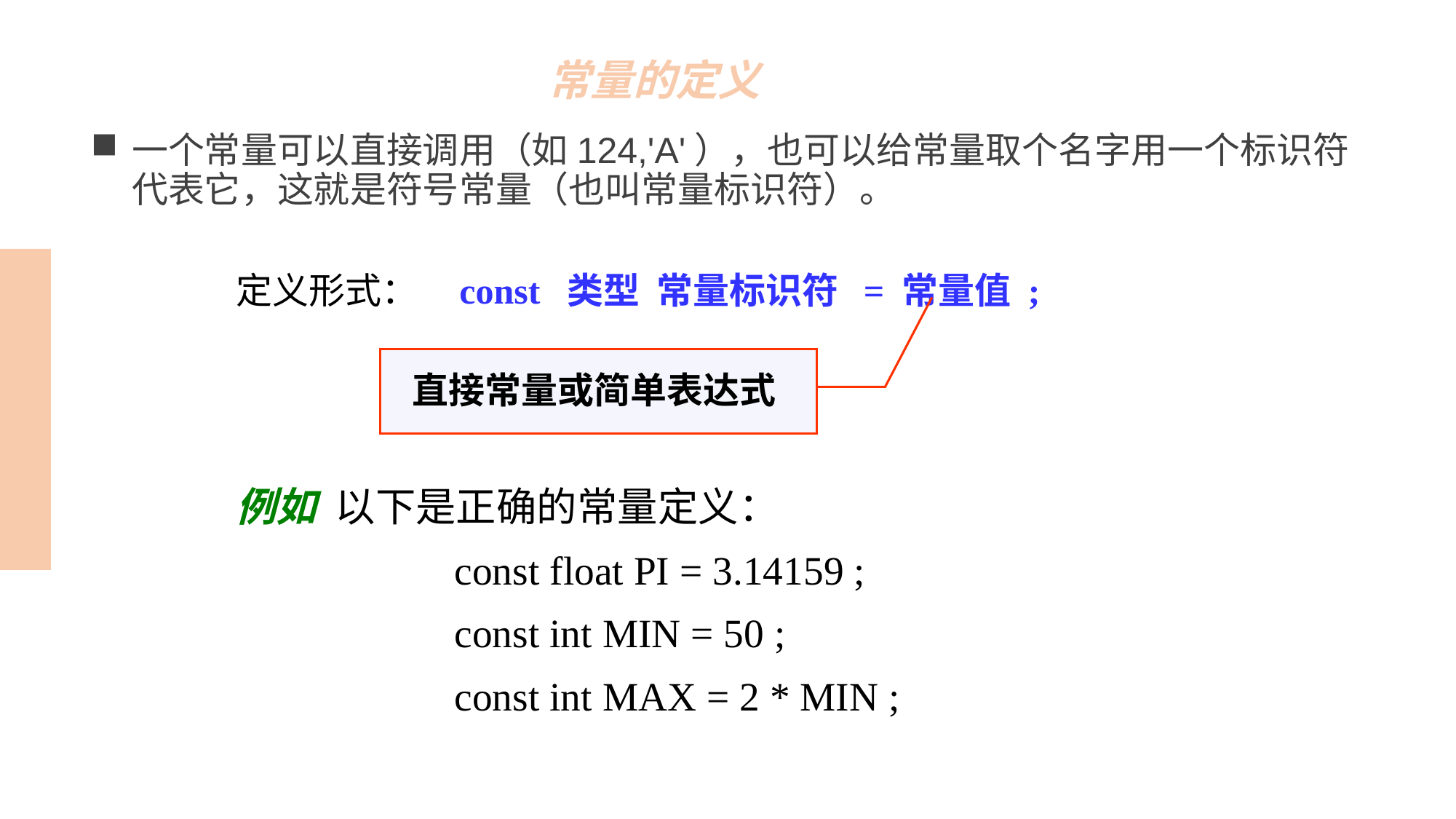

常量的定义
一个常量可以直接调用（如124,'A'），也可以给常量取个名字用一个标识符代表它，这就是符号常量（也叫常量标识符）。
定义形式：    const  类型  常量标识符  = 常量值 ;

直接常量或简单表达式
例如  以下是正确的常量定义：
		const float PI = 3.14159 ;
		const int MIN = 50 ;
		const int MAX = 2 * MIN ;